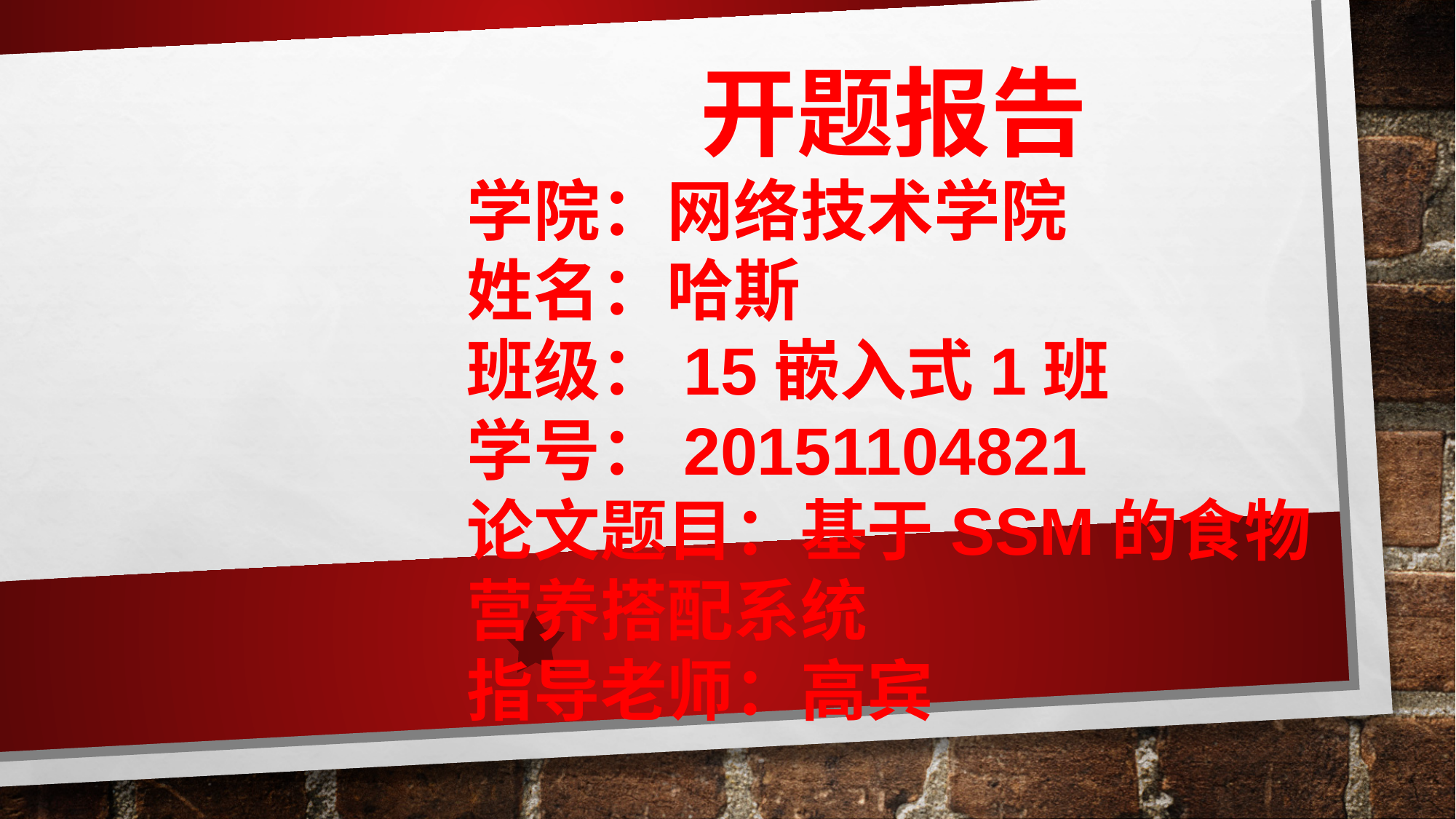

开题报告
学院：网络技术学院
姓名：哈斯
班级：15嵌入式1班
学号：20151104821
论文题目：基于SSM的食物营养搭配系统
指导老师：高宾